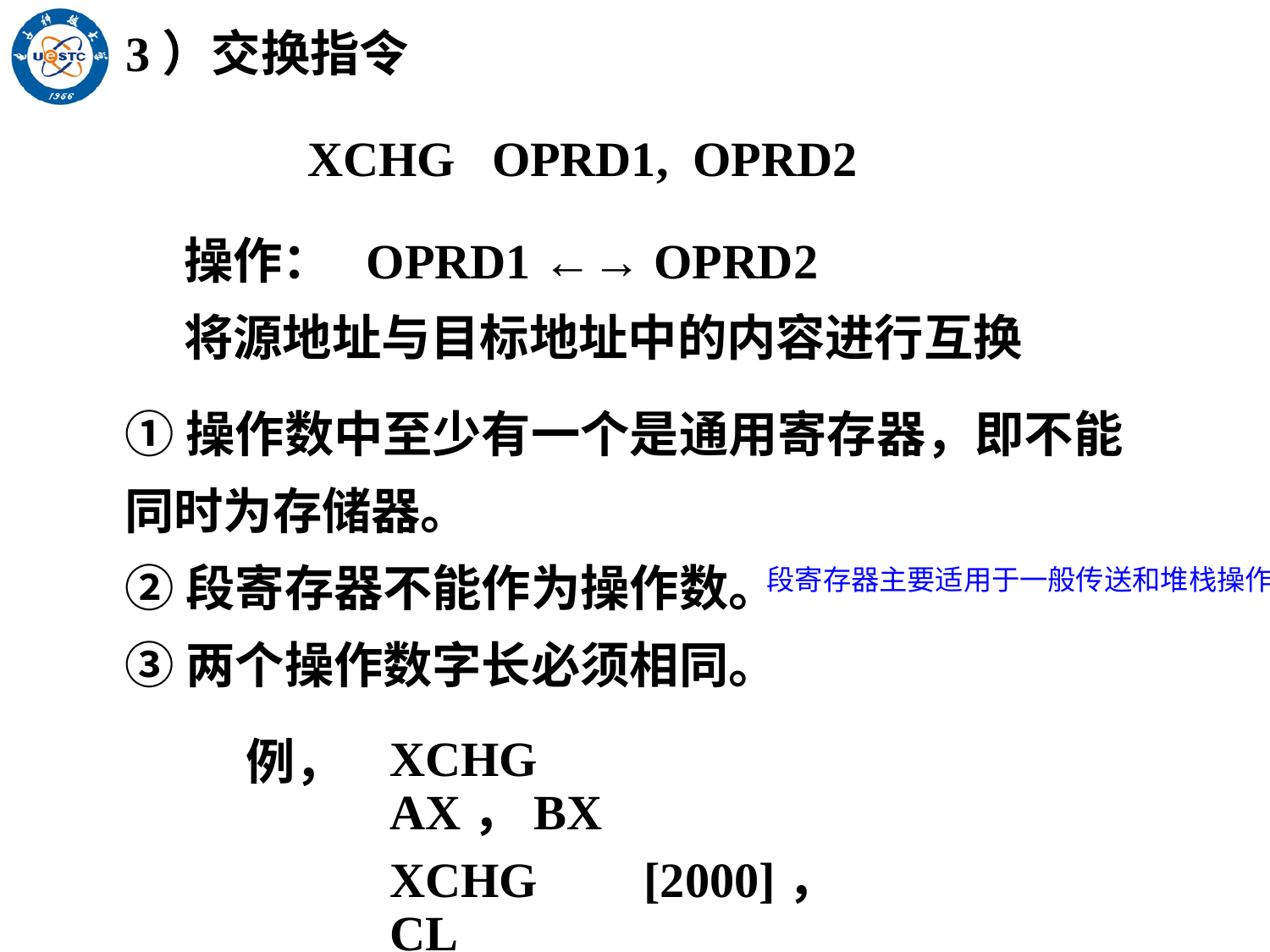

3）交换指令
XCHG   OPRD1,  OPRD2
操作：  OPRD1 ←→ OPRD2
将源地址与目标地址中的内容进行互换
①操作数中至少有一个是通用寄存器，即不能同时为存储器。
②段寄存器不能作为操作数。
③两个操作数字长必须相同。
段寄存器主要适用于一般传送和堆栈操作
例，
XCHG	AX，BX
XCHG	[2000]，CL